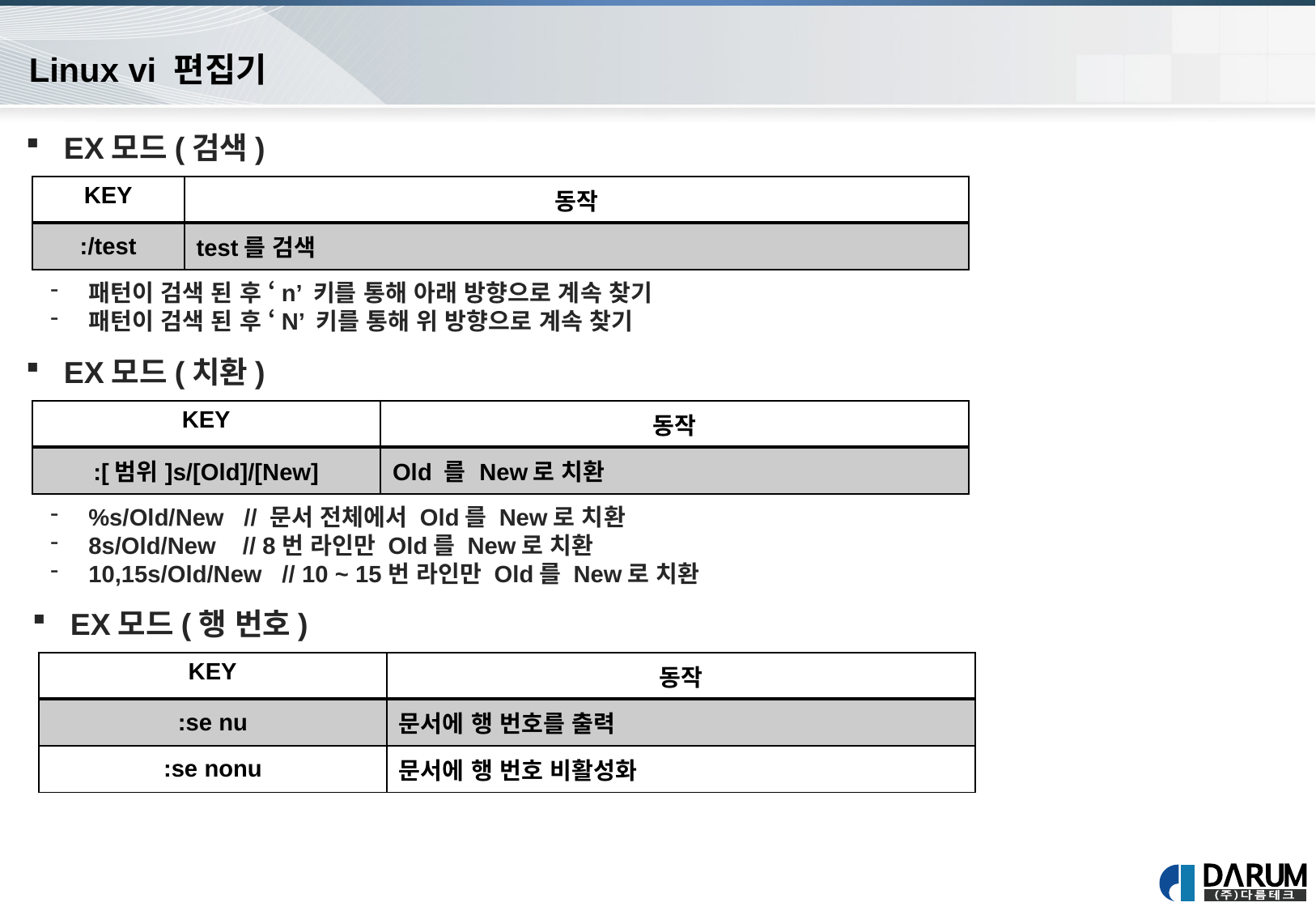

Linux vi 편집기

EX모드(검색)
| KEY | 동작 |
| --- | --- |
| :/test | test를 검색 |
패턴이 검색 된 후 ‘n’ 키를 통해 아래 방향으로 계속 찾기
패턴이 검색 된 후 ‘N’ 키를 통해 위 방향으로 계속 찾기
EX모드(치환)
| KEY | 동작 |
| --- | --- |
| :[범위]s/[Old]/[New] | Old 를 New로 치환 |
%s/Old/New   // 문서 전체에서 Old를 New로 치환
8s/Old/New    // 8번 라인만 Old를 New로 치환
10,15s/Old/New   // 10 ~ 15번 라인만 Old를 New로 치환
EX모드(행 번호)
| KEY | 동작 |
| --- | --- |
| :se nu | 문서에 행 번호를 출력 |
| :se nonu | 문서에 행 번호 비활성화 |